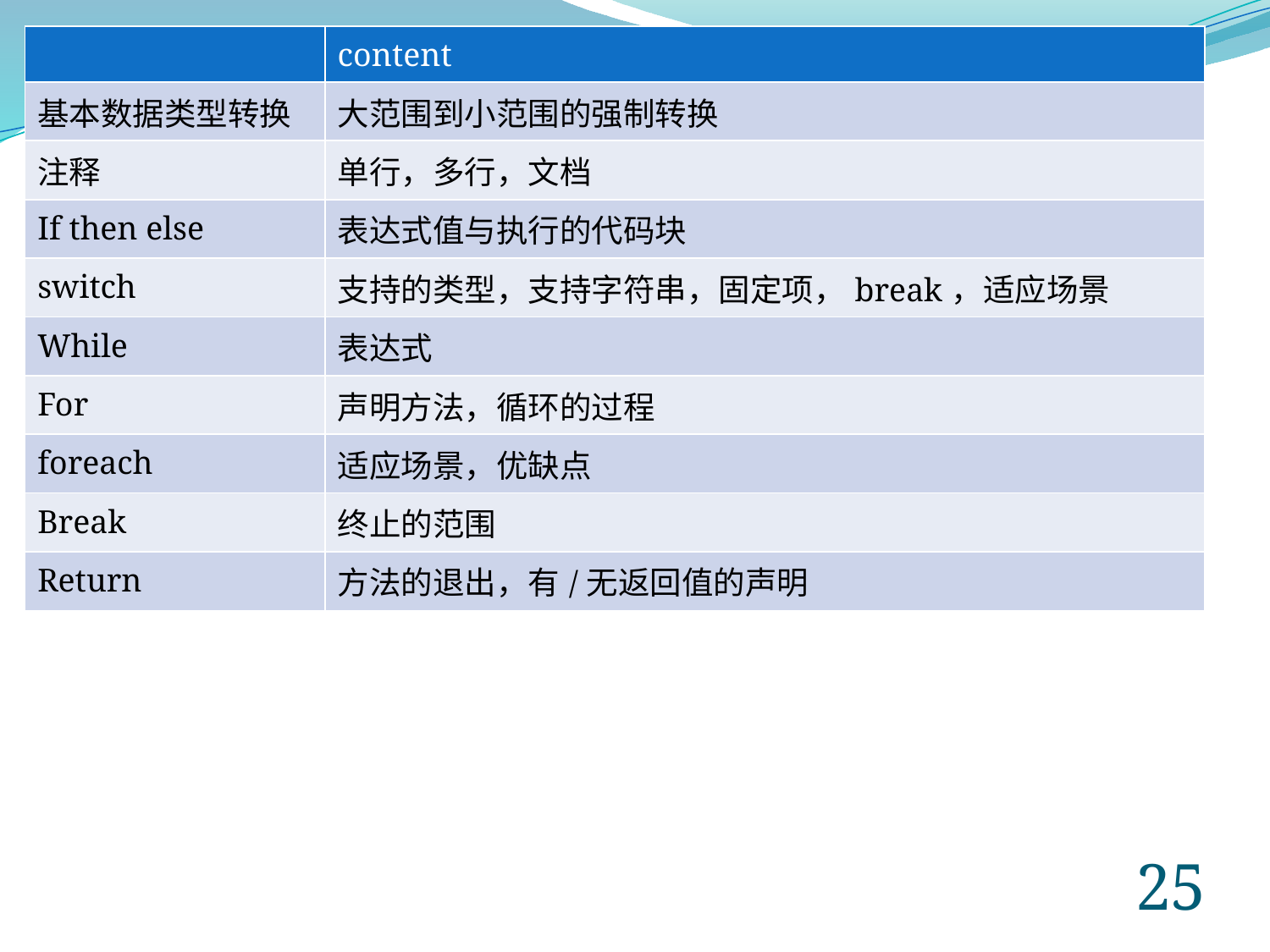

#
|  | content |
| --- | --- |
| 基本数据类型转换 | 大范围到小范围的强制转换 |
| 注释 | 单行，多行，文档 |
| If then else | 表达式值与执行的代码块 |
| switch | 支持的类型，支持字符串，固定项，break，适应场景 |
| While | 表达式 |
| For | 声明方法，循环的过程 |
| foreach | 适应场景，优缺点 |
| Break | 终止的范围 |
| Return | 方法的退出，有/无返回值的声明 |
25